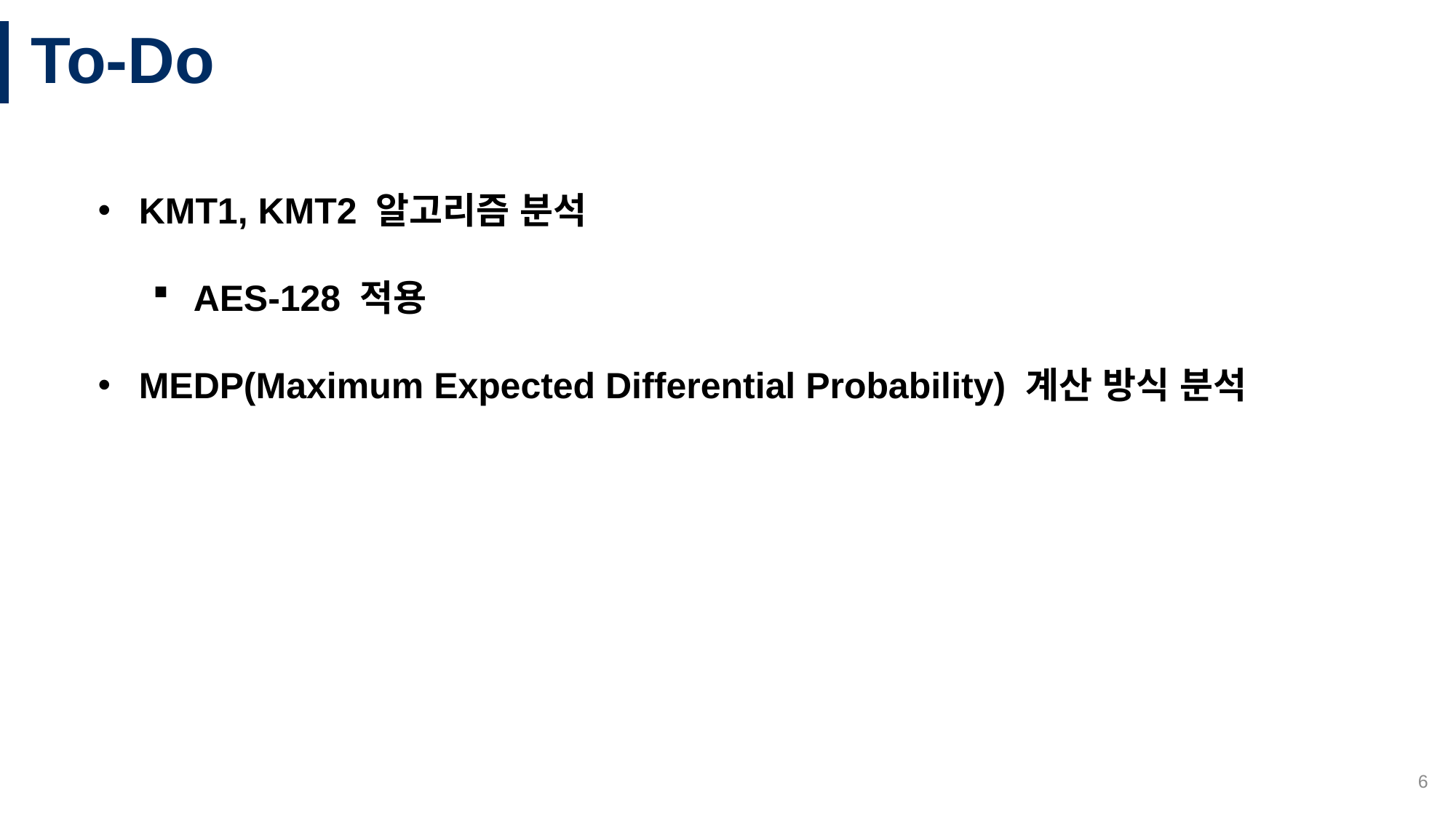

# To-Do
KMT1, KMT2 알고리즘 분석
AES-128 적용
MEDP(Maximum Expected Differential Probability) 계산 방식 분석
6